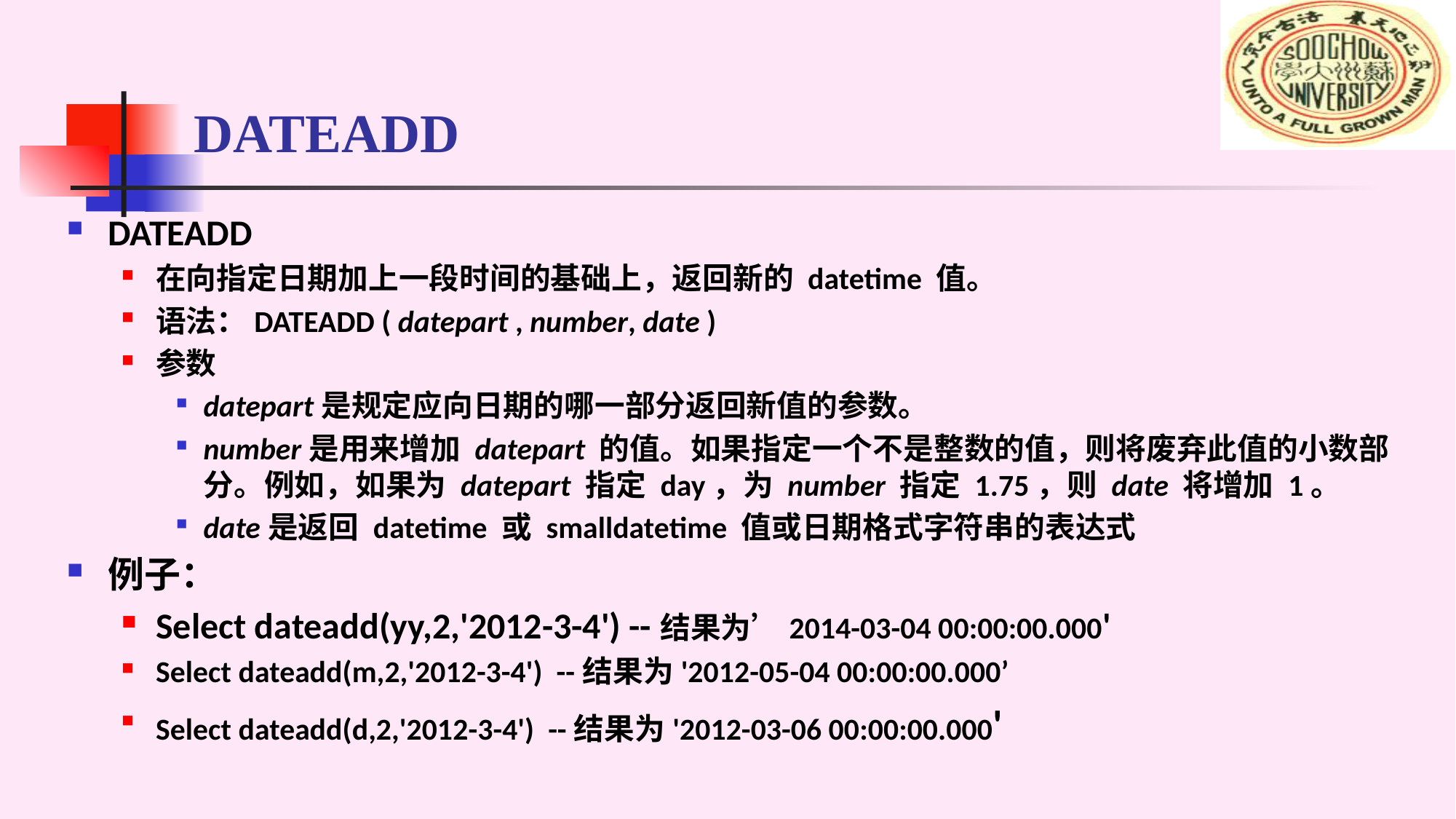

# DATEADD
DATEADD
在向指定日期加上一段时间的基础上，返回新的 datetime 值。
语法：DATEADD ( datepart , number, date )
参数
datepart是规定应向日期的哪一部分返回新值的参数。
number是用来增加 datepart 的值。如果指定一个不是整数的值，则将废弃此值的小数部分。例如，如果为 datepart 指定 day，为 number 指定 1.75，则 date 将增加 1。
date是返回 datetime 或 smalldatetime 值或日期格式字符串的表达式
例子：
Select dateadd(yy,2,'2012-3-4') --结果为’2014-03-04 00:00:00.000'
Select dateadd(m,2,'2012-3-4')  --结果为'2012-05-04 00:00:00.000’
Select dateadd(d,2,'2012-3-4')  --结果为'2012-03-06 00:00:00.000'